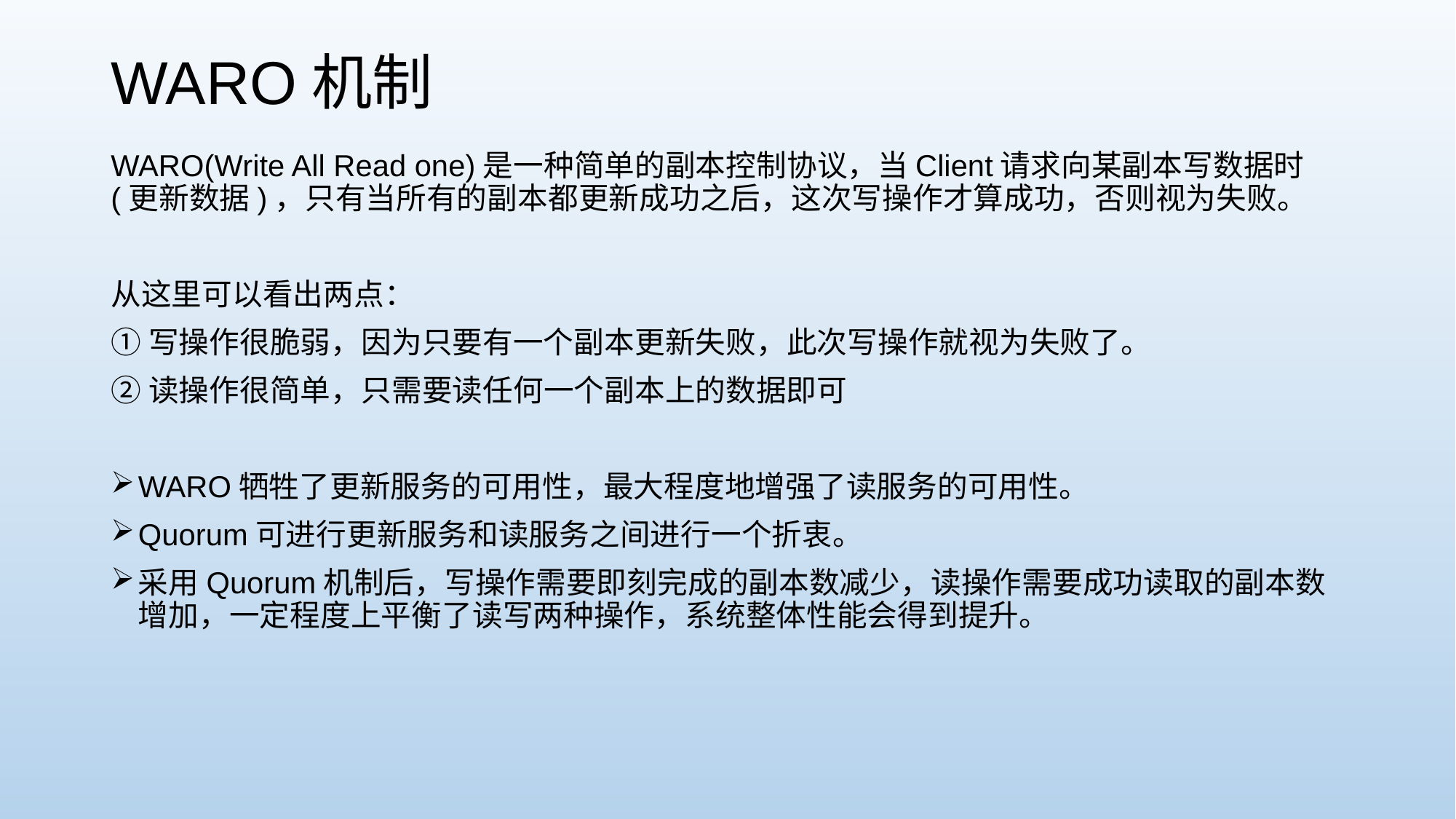

# WARO机制
WARO(Write All Read one)是一种简单的副本控制协议，当Client请求向某副本写数据时(更新数据)，只有当所有的副本都更新成功之后，这次写操作才算成功，否则视为失败。

从这里可以看出两点：
①写操作很脆弱，因为只要有一个副本更新失败，此次写操作就视为失败了。
②读操作很简单，只需要读任何一个副本上的数据即可

WARO牺牲了更新服务的可用性，最大程度地增强了读服务的可用性。
Quorum可进行更新服务和读服务之间进行一个折衷。
采用Quorum机制后，写操作需要即刻完成的副本数减少，读操作需要成功读取的副本数增加，一定程度上平衡了读写两种操作，系统整体性能会得到提升。